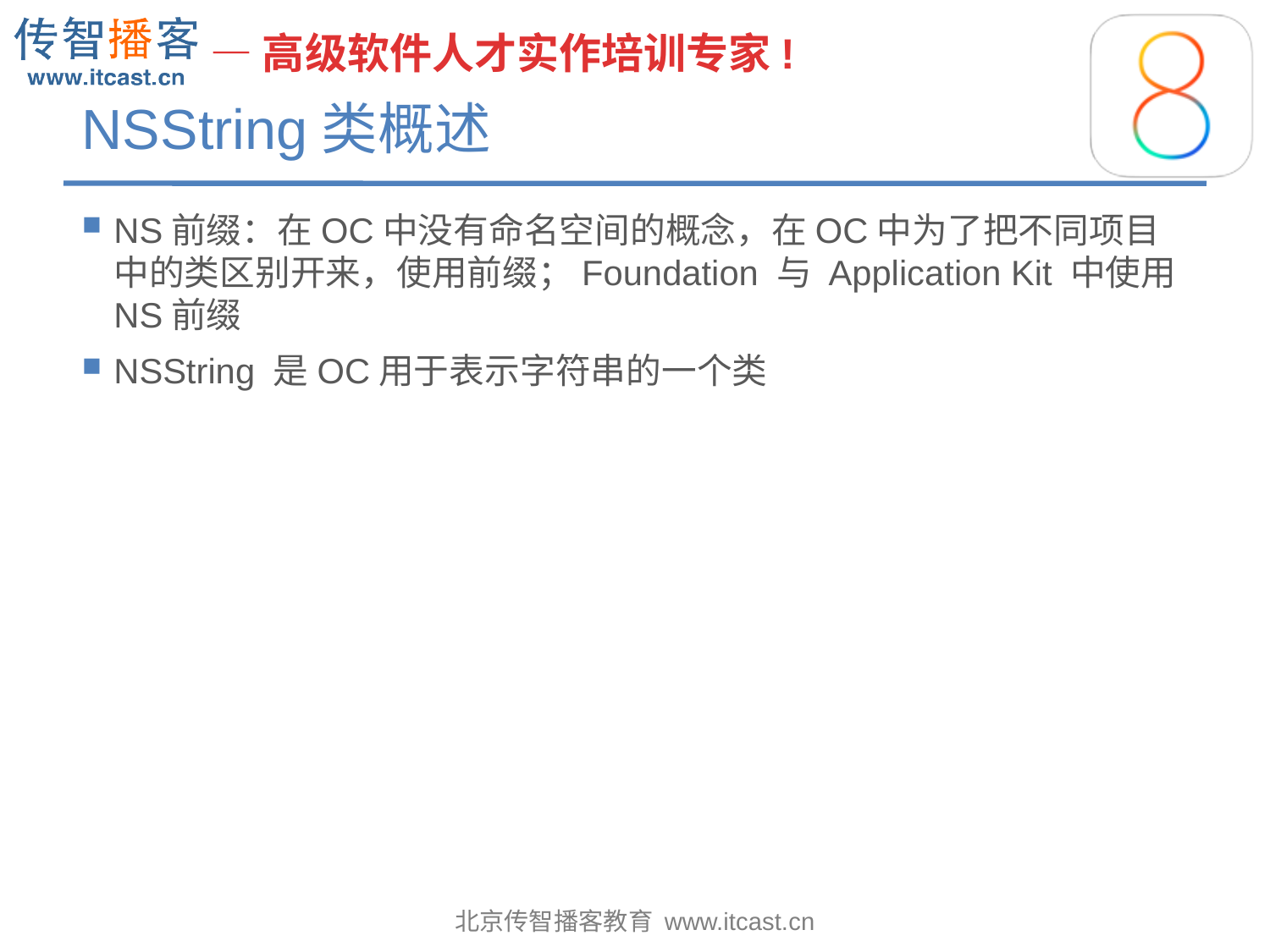

# NSString类概述
NS前缀：在OC中没有命名空间的概念，在OC中为了把不同项目中的类区别开来，使用前缀；Foundation 与 Application Kit 中使用NS前缀
NSString 是OC用于表示字符串的一个类